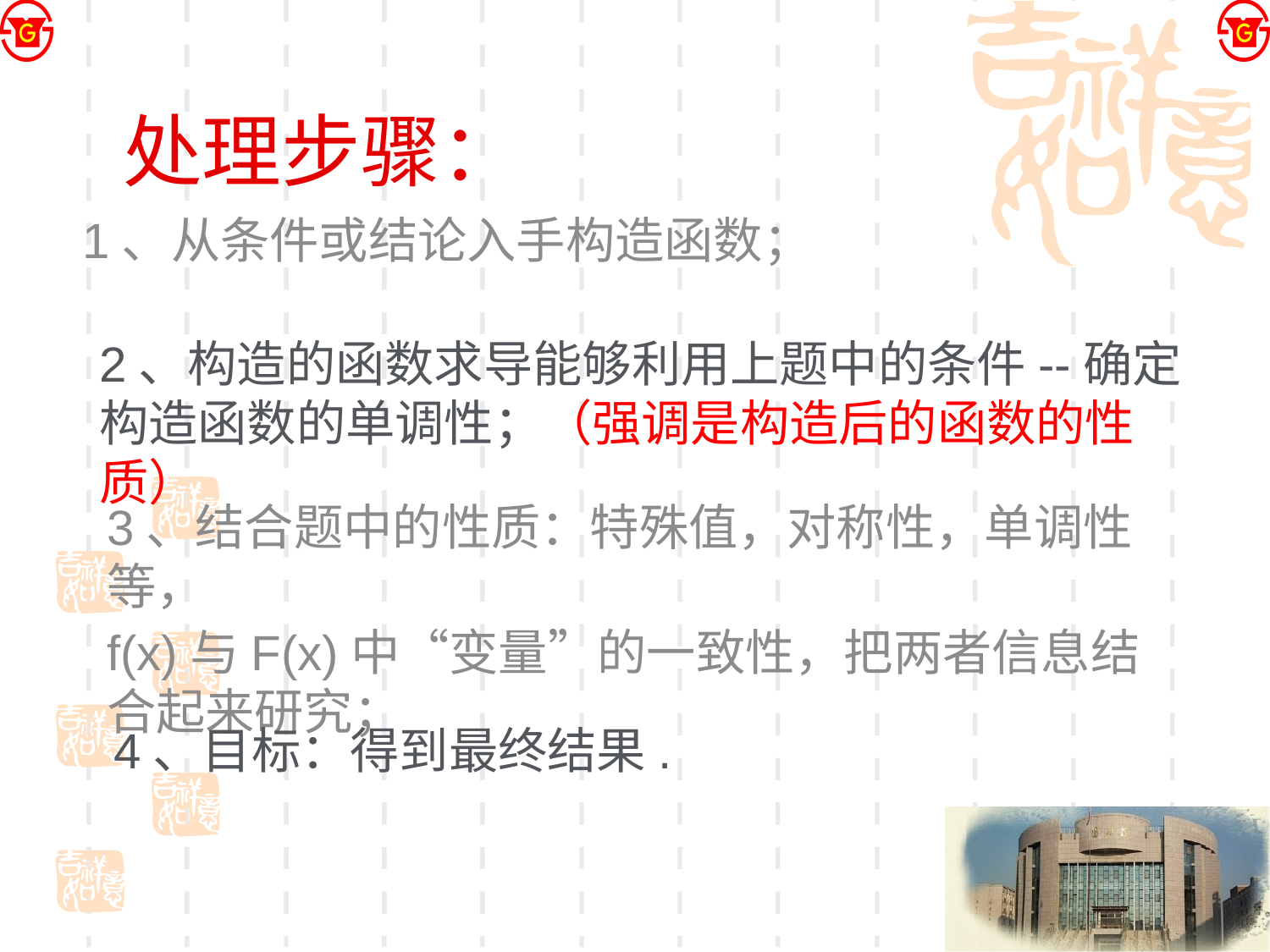

# 处理步骤：
1、从条件或结论入手构造函数；

2、构造的函数求导能够利用上题中的条件--确定构造函数的单调性；（强调是构造后的函数的性质）
3、结合题中的性质：特殊值，对称性，单调性等，
f(x)与F(x)中“变量”的一致性，把两者信息结合起来研究；
4、目标：得到最终结果.